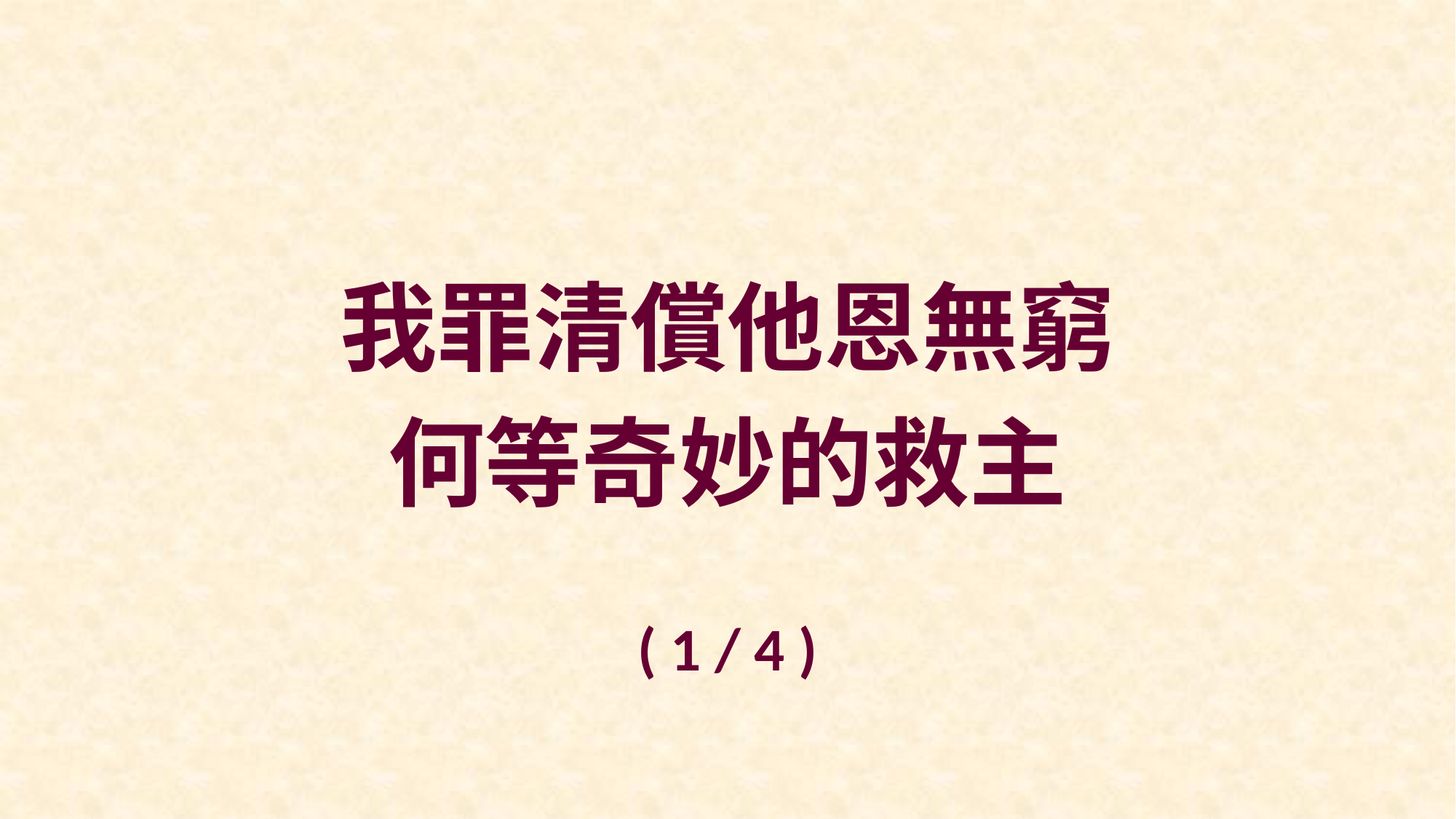

我罪清償他恩無窮
何等奇妙的救主
( 1 / 4 )